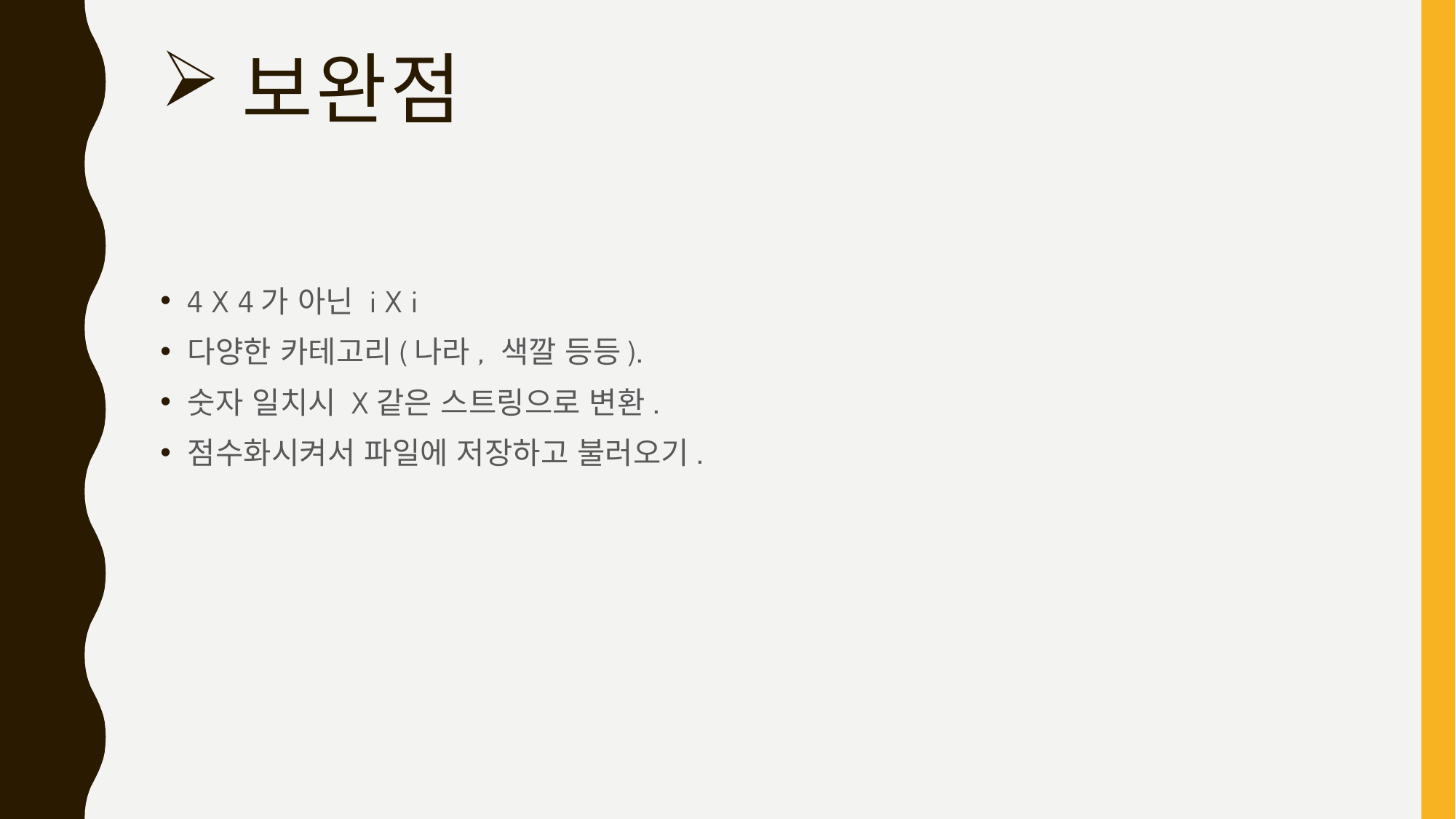

# 보완점
4 X 4가 아닌 i X i
다양한 카테고리(나라, 색깔 등등).
숫자 일치시 X같은 스트링으로 변환.
점수화시켜서 파일에 저장하고 불러오기.